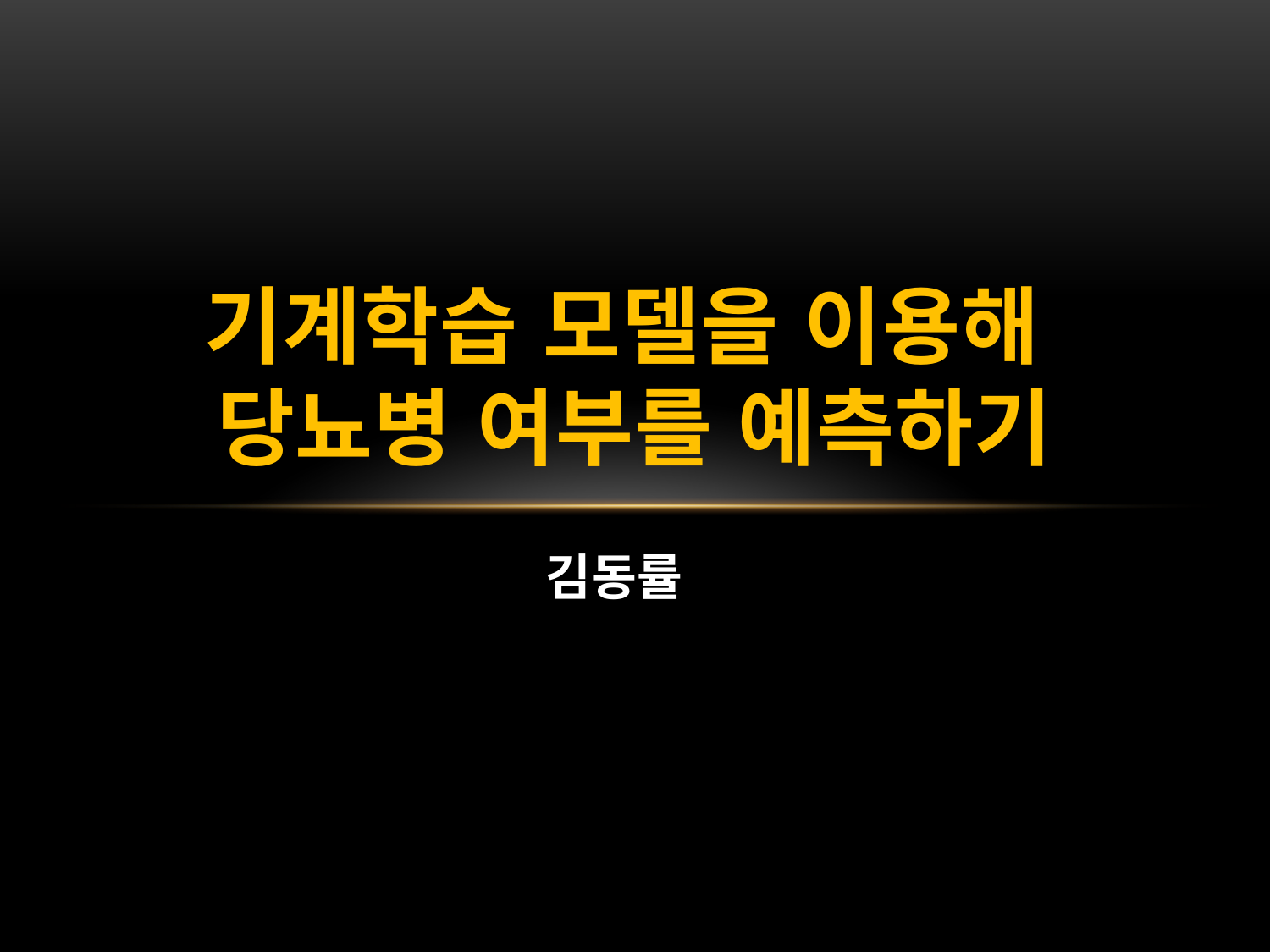

# 기계학습 모델을 이용해 당뇨병 여부를 예측하기
김동률